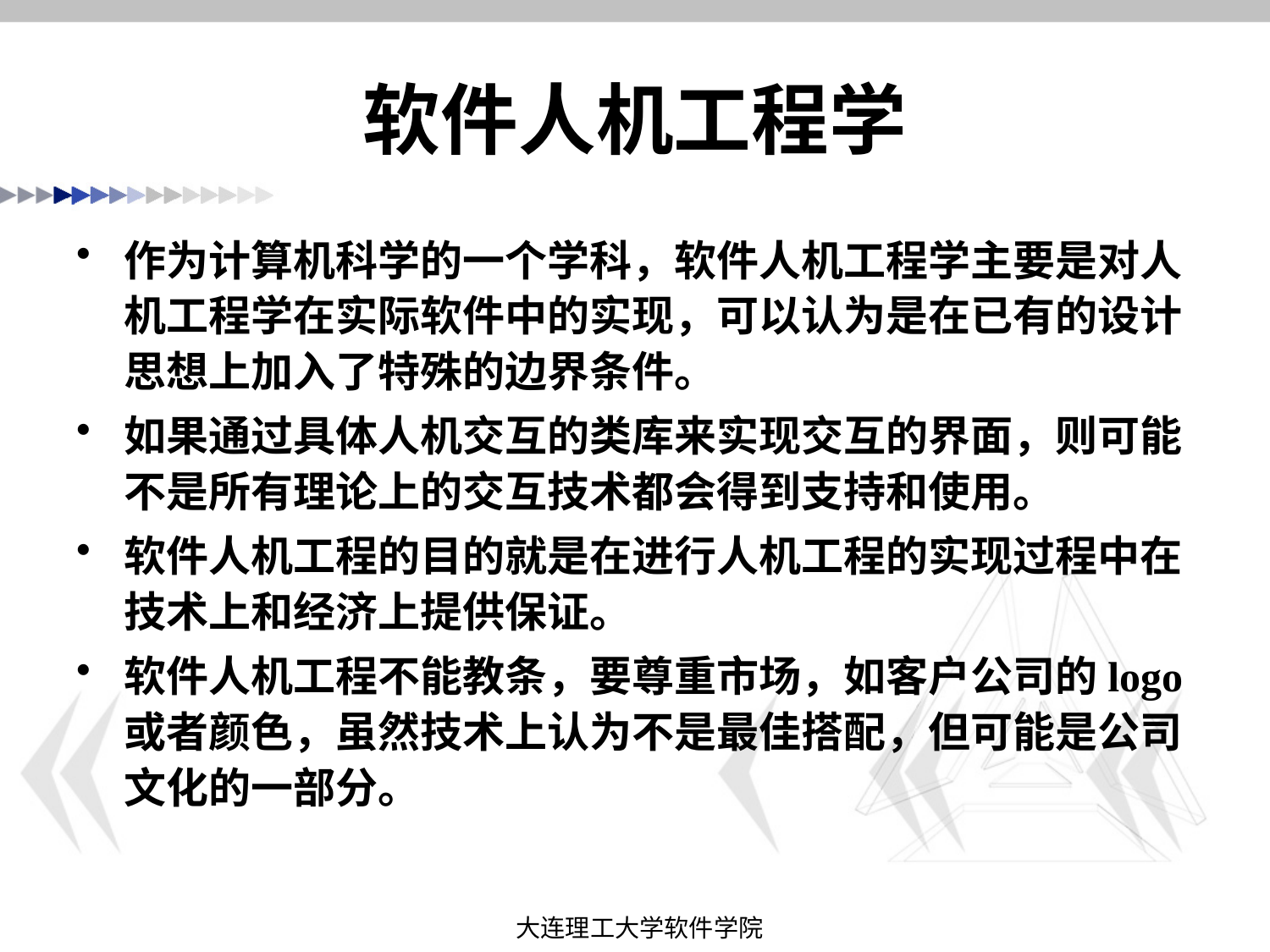

# 软件人机工程学
作为计算机科学的一个学科，软件人机工程学主要是对人机工程学在实际软件中的实现，可以认为是在已有的设计思想上加入了特殊的边界条件。
如果通过具体人机交互的类库来实现交互的界面，则可能不是所有理论上的交互技术都会得到支持和使用。
软件人机工程的目的就是在进行人机工程的实现过程中在技术上和经济上提供保证。
软件人机工程不能教条，要尊重市场，如客户公司的logo或者颜色，虽然技术上认为不是最佳搭配，但可能是公司文化的一部分。

大连理工大学软件学院
5